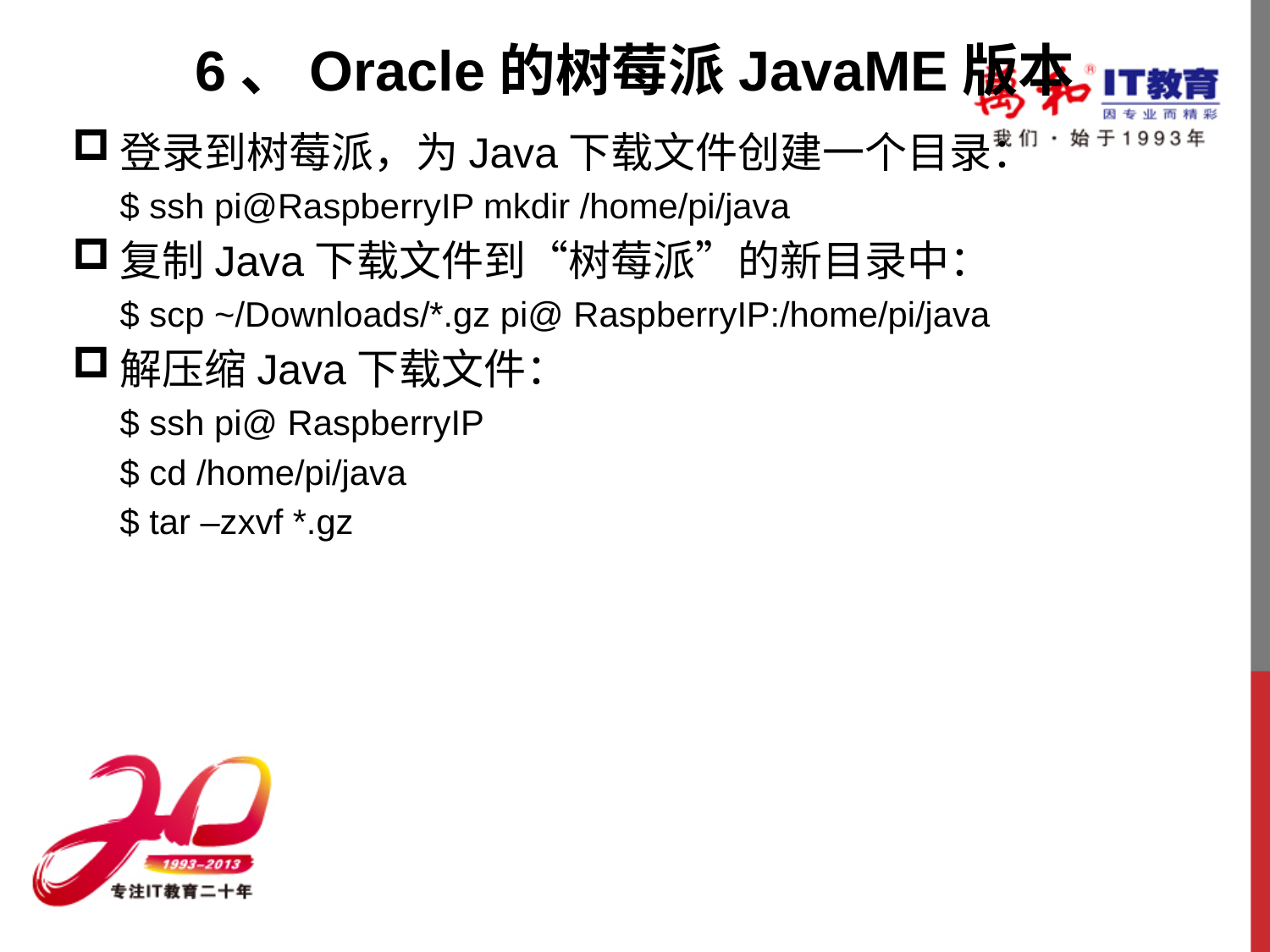

# 6、Oracle的树莓派JavaME版本
登录到树莓派，为Java下载文件创建一个目录：
	$ ssh pi@RaspberryIP mkdir /home/pi/java
复制Java下载文件到“树莓派”的新目录中：
	$ scp ~/Downloads/*.gz pi@ RaspberryIP:/home/pi/java
解压缩Java下载文件：
	$ ssh pi@ RaspberryIP
	$ cd /home/pi/java
	$ tar –zxvf *.gz